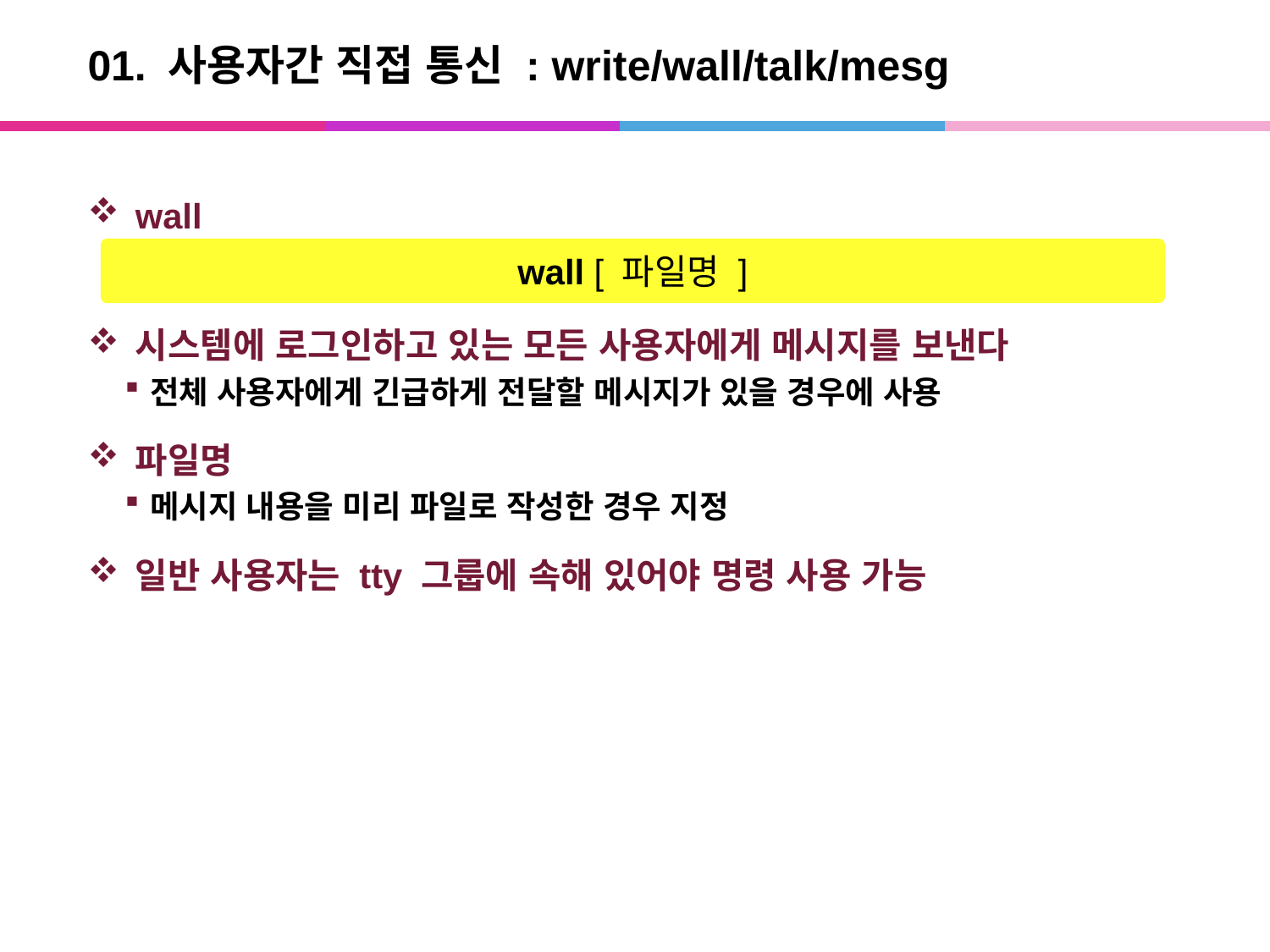

# 01. 사용자간 직접 통신 : write/wall/talk/mesg
wall

시스템에 로그인하고 있는 모든 사용자에게 메시지를 보낸다
전체 사용자에게 긴급하게 전달할 메시지가 있을 경우에 사용
파일명
메시지 내용을 미리 파일로 작성한 경우 지정
일반 사용자는 tty 그룹에 속해 있어야 명령 사용 가능

wall [ 파일명 ]